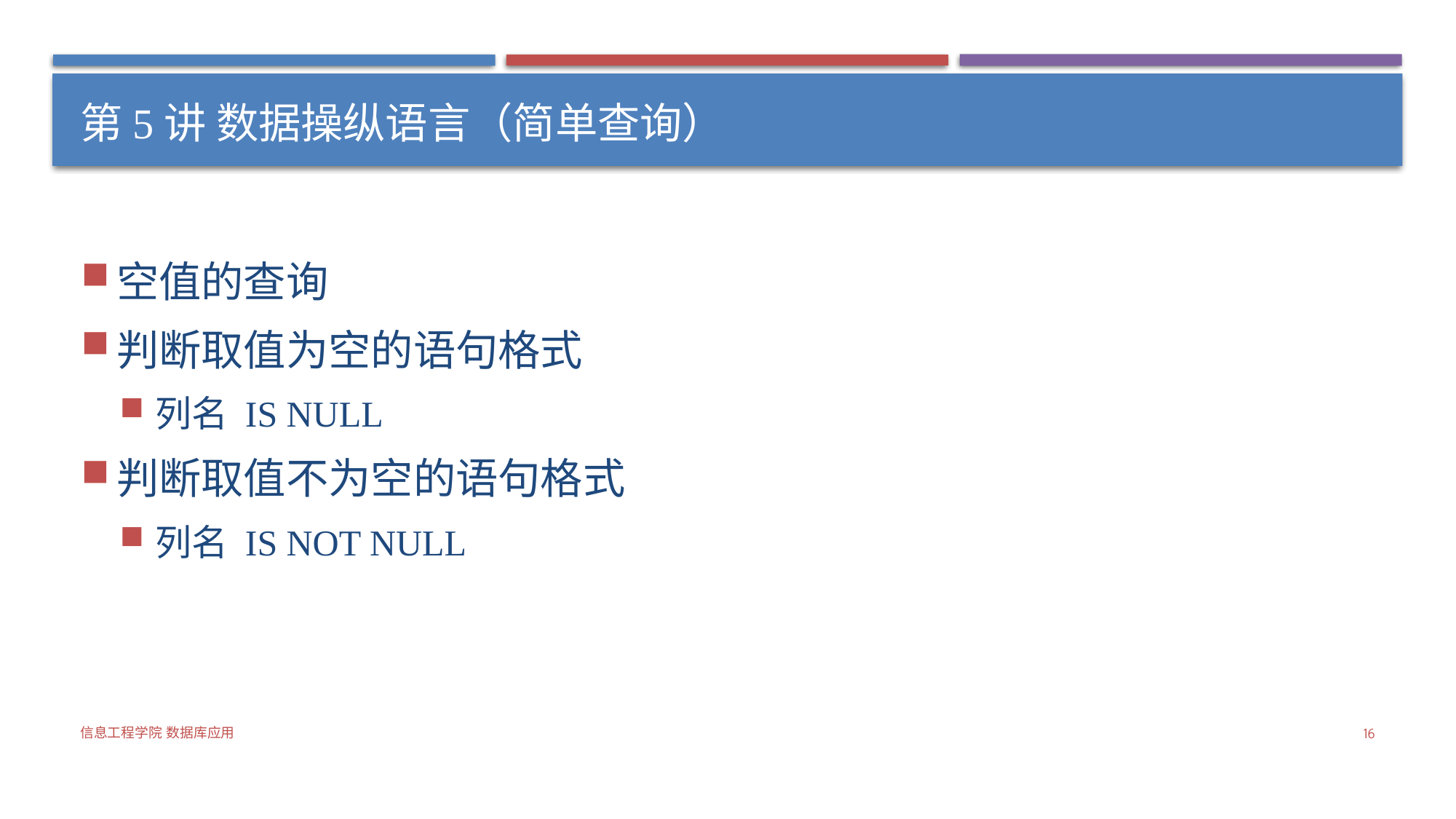

# 第5讲 数据操纵语言（简单查询）
空值的查询
判断取值为空的语句格式
列名 IS NULL
判断取值不为空的语句格式
列名 IS NOT NULL

信息工程学院 数据库应用
16